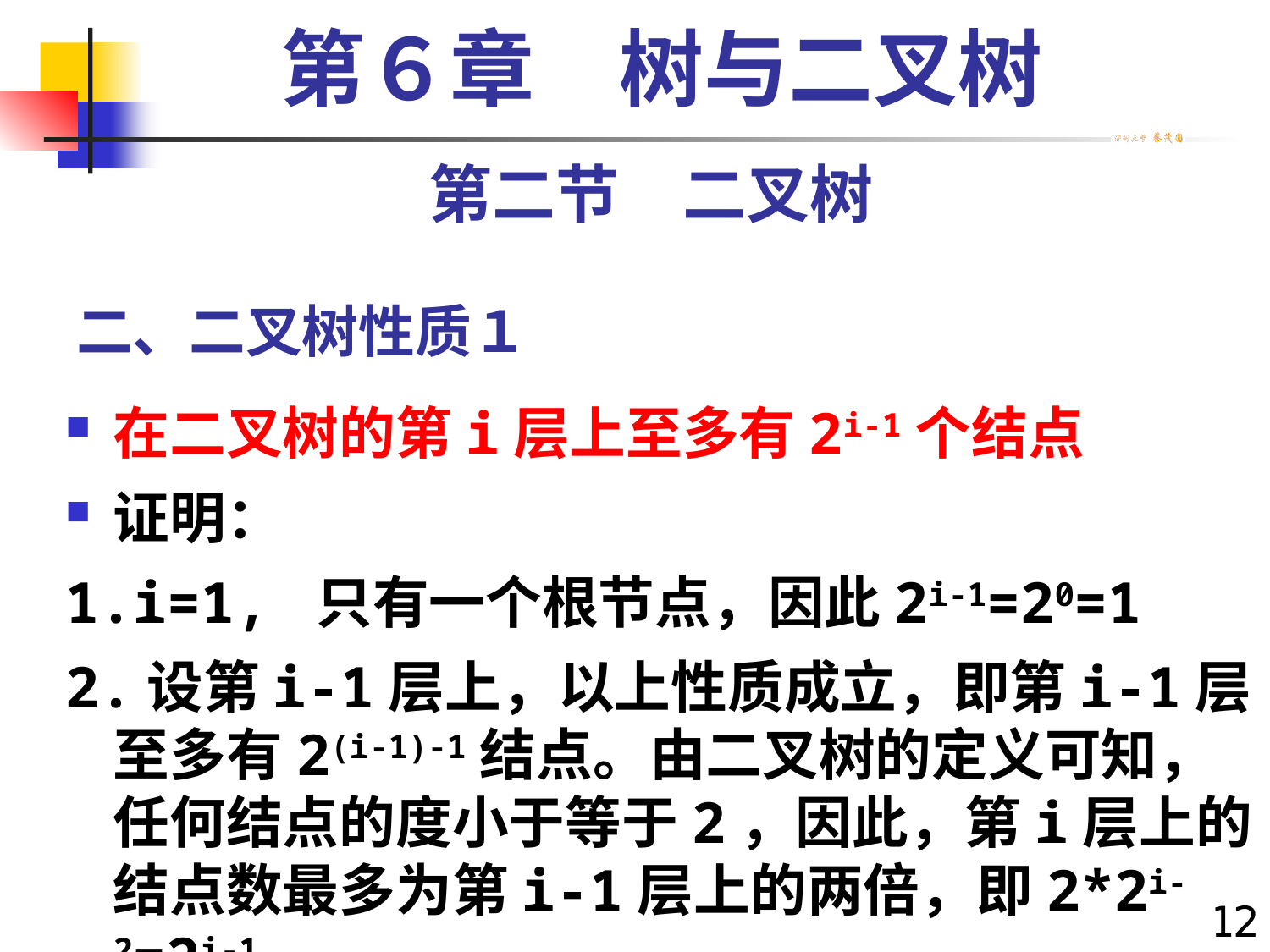

第６章　树与二叉树
第二节　二叉树
# 二、二叉树性质１
在二叉树的第i层上至多有2i-1个结点
证明：
1.i=1, 只有一个根节点，因此2i-1=20=1
2.设第i-1层上，以上性质成立，即第i-1层至多有2(i-1)-1结点。由二叉树的定义可知，任何结点的度小于等于2，因此，第i层上的结点数最多为第i-1层上的两倍，即2*2i-2=2i-1
12